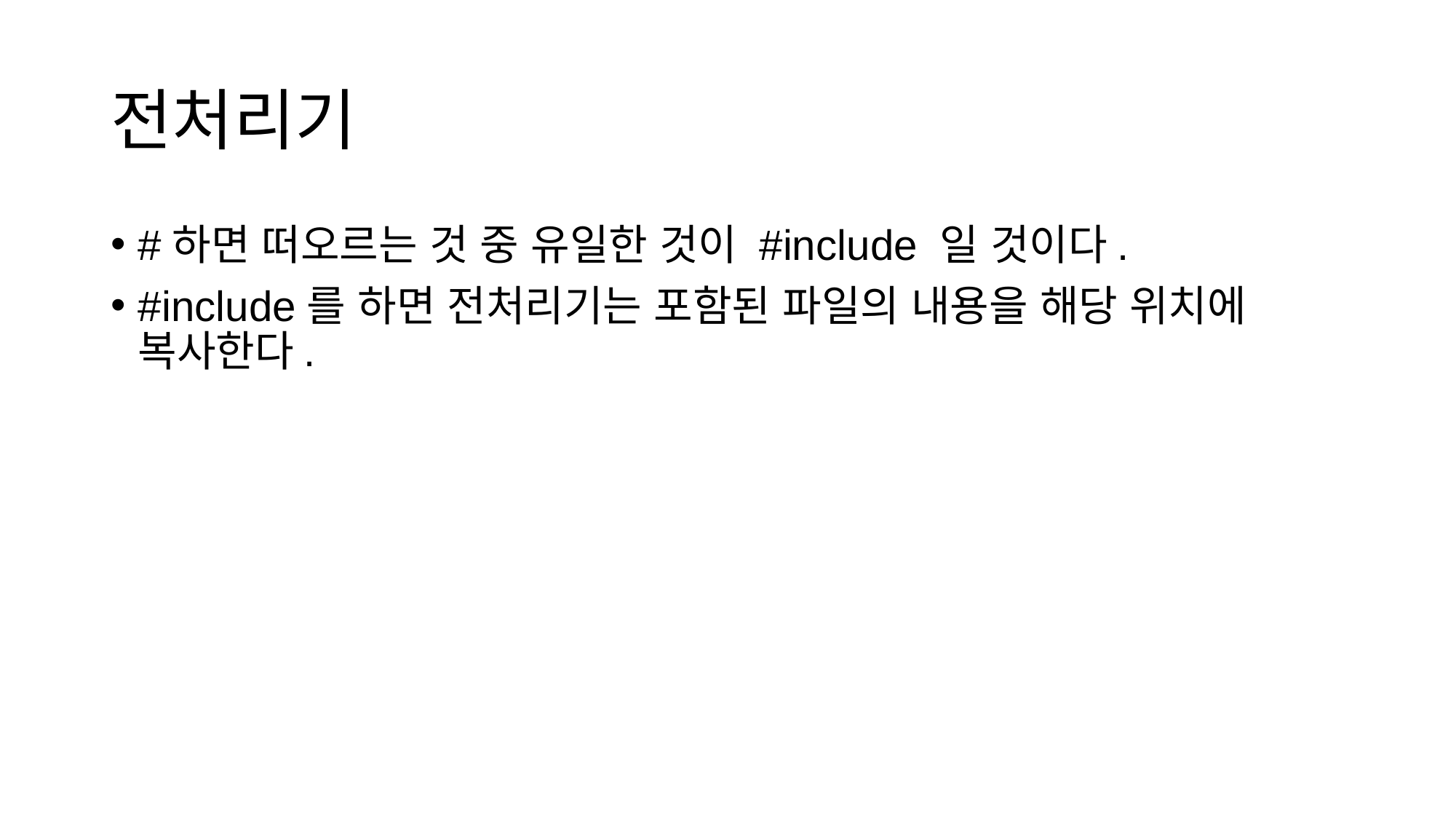

# 전처리기
#하면 떠오르는 것 중 유일한 것이 #include 일 것이다.
#include를 하면 전처리기는 포함된 파일의 내용을 해당 위치에 복사한다.